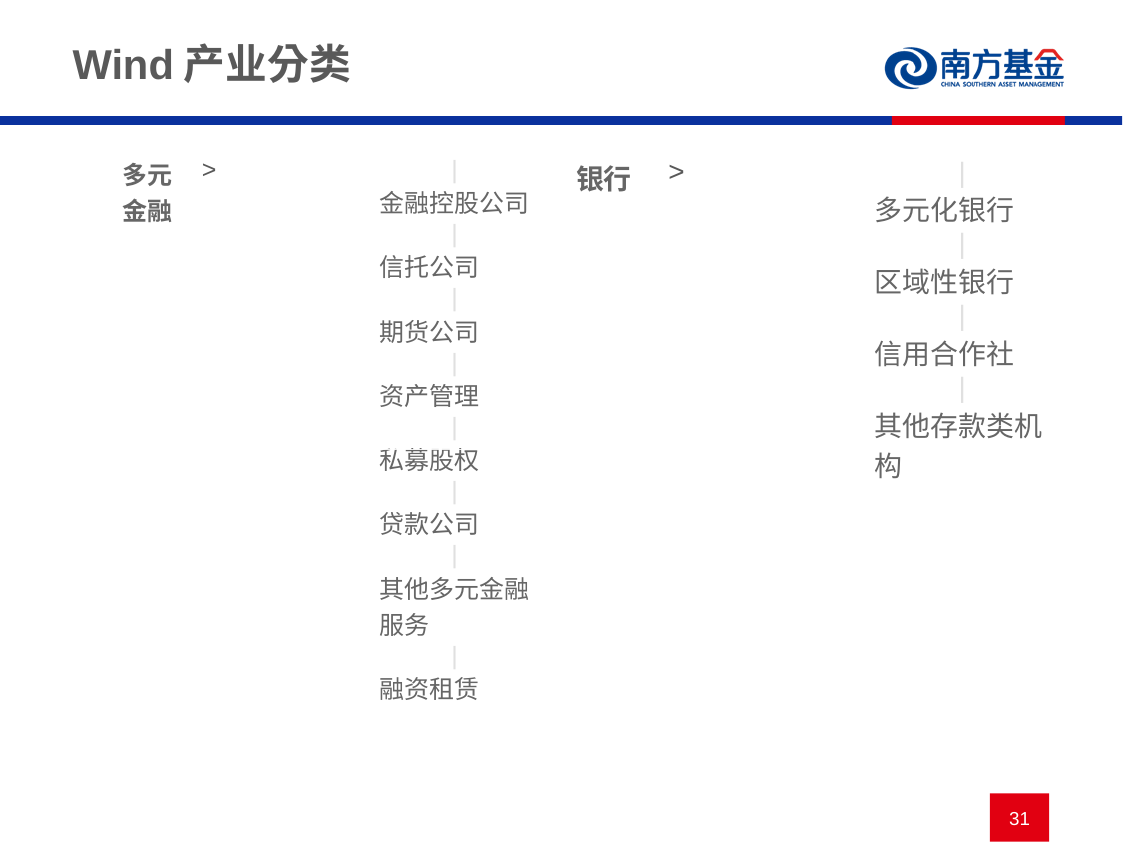

# Wind产业分类
| 多元金融 | > | | 金融控股公司 | 信托公司 | 期货公司 | 资产管理 | 私募股权 | 贷款公司 | 其他多元金融服务 | 融资租赁 |
| --- | --- | --- |
| 银行 | > | | 多元化银行 | 区域性银行 | 信用合作社 | 其他存款类机构 |
| --- | --- | --- |

31